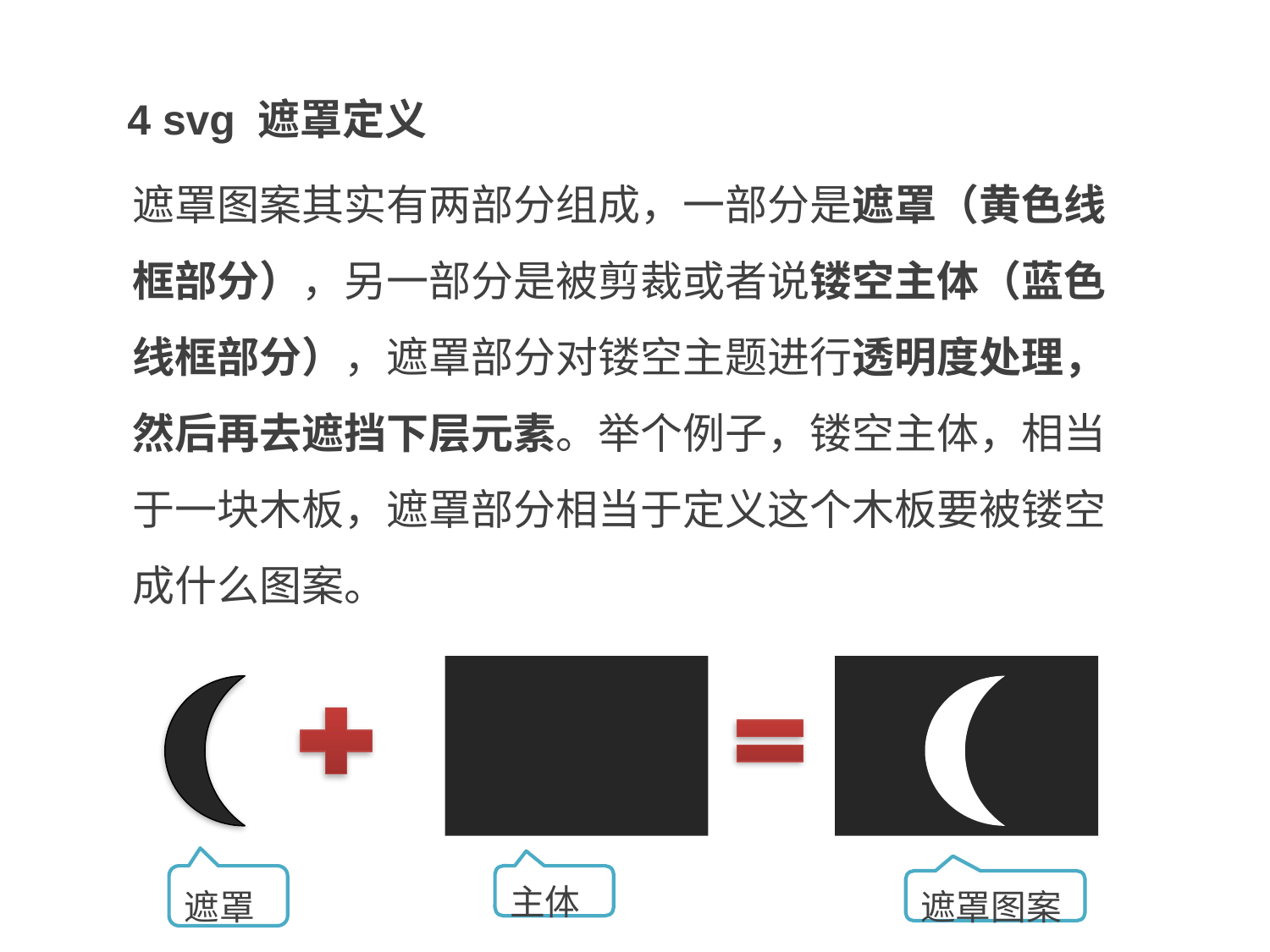

4 svg 遮罩定义

遮罩图案其实有两部分组成，一部分是遮罩（黄色线框部分），另一部分是被剪裁或者说镂空主体（蓝色线框部分），遮罩部分对镂空主题进行透明度处理，然后再去遮挡下层元素。举个例子，镂空主体，相当于一块木板，遮罩部分相当于定义这个木板要被镂空成什么图案。

遮罩
主体
遮罩图案